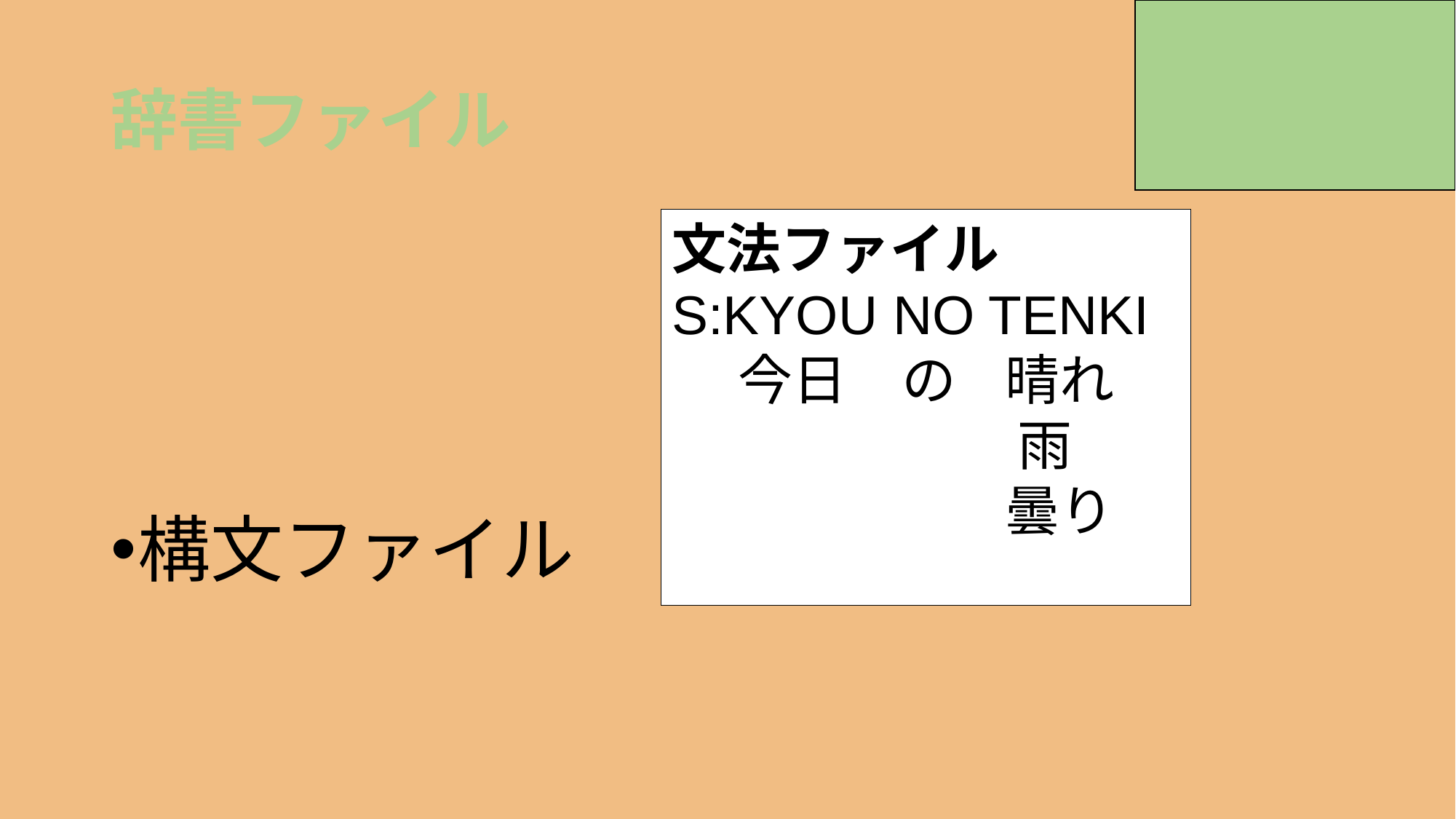

# 辞書ファイル
読みファイル

晴れ	はれ
雨		あめ
曇り	くもり

文法ファイル
S:KYOU NO TENKI
　 今日　の    晴れ
		　      雨
		　     曇り

構文ファイル